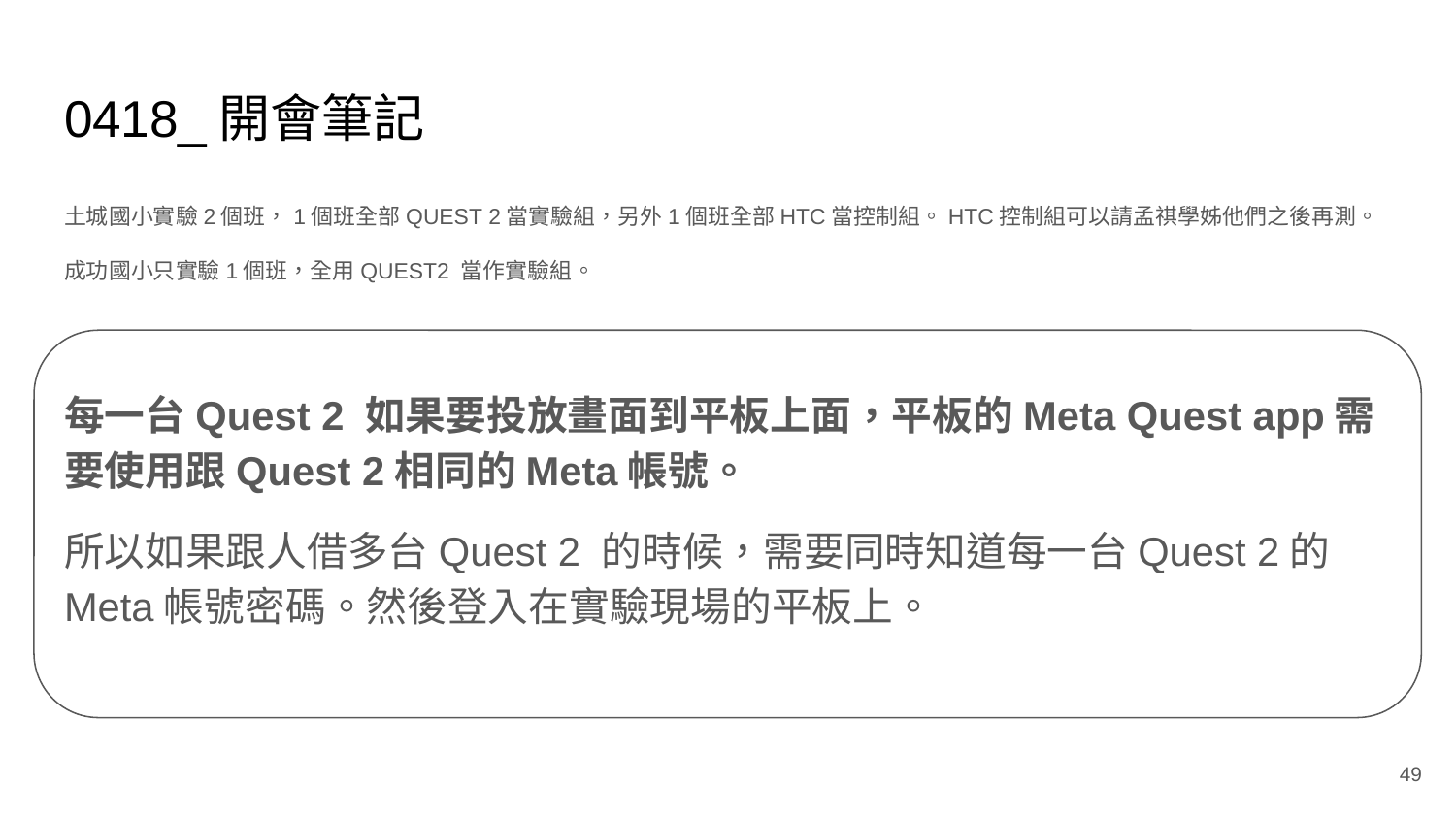

# 0418_開會筆記
土城國小實驗2個班，1個班全部QUEST 2當實驗組，另外1個班全部HTC當控制組。HTC控制組可以請孟祺學姊他們之後再測。
成功國小只實驗1個班，全用QUEST2 當作實驗組。

每一台Quest 2 如果要投放畫面到平板上面，平板的Meta Quest app需要使用跟Quest 2相同的Meta帳號。
所以如果跟人借多台Quest 2 的時候，需要同時知道每一台Quest 2的Meta帳號密碼。然後登入在實驗現場的平板上。

49